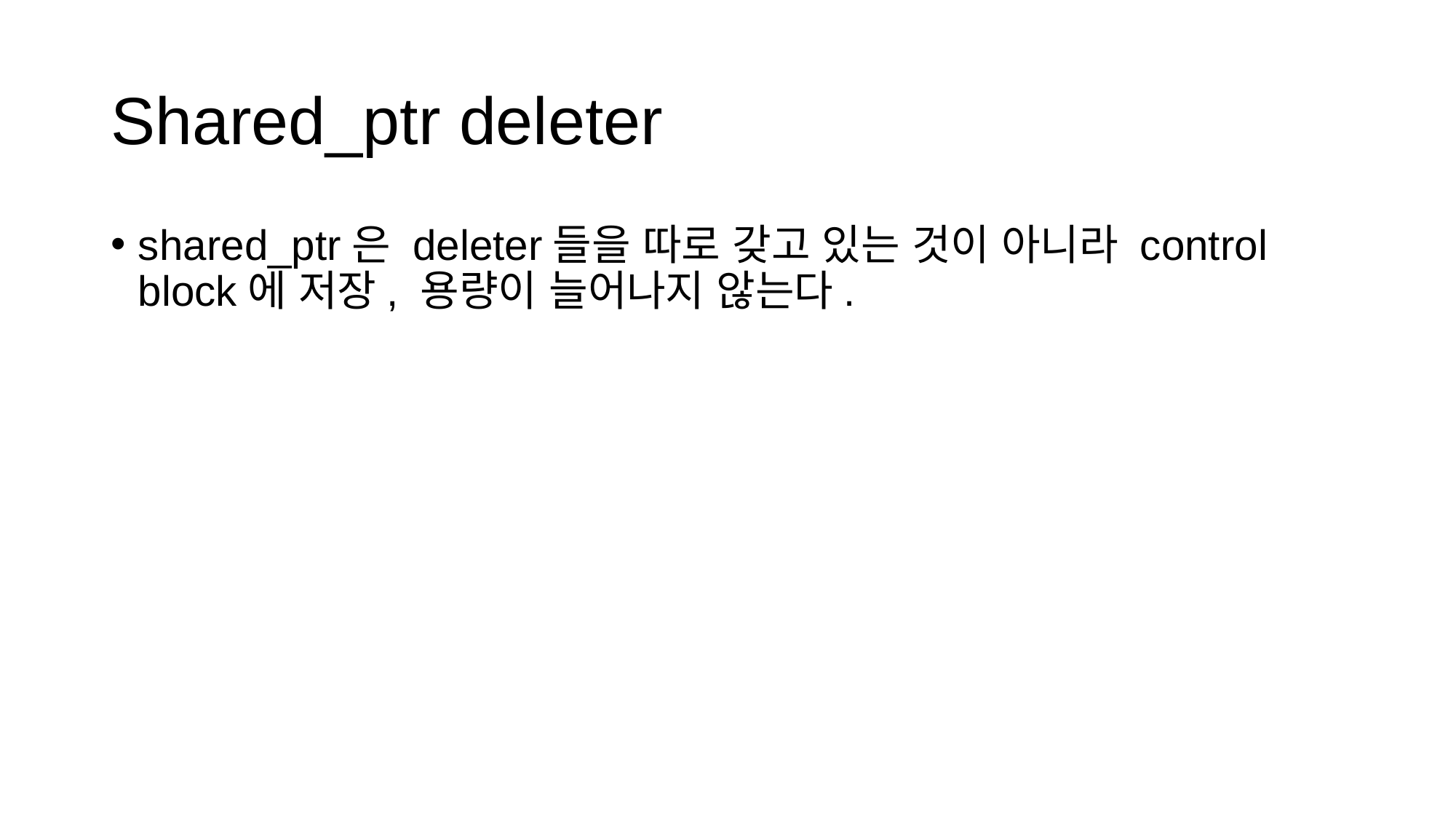

# Shared_ptr deleter
shared_ptr은 deleter들을 따로 갖고 있는 것이 아니라 control block에 저장, 용량이 늘어나지 않는다.